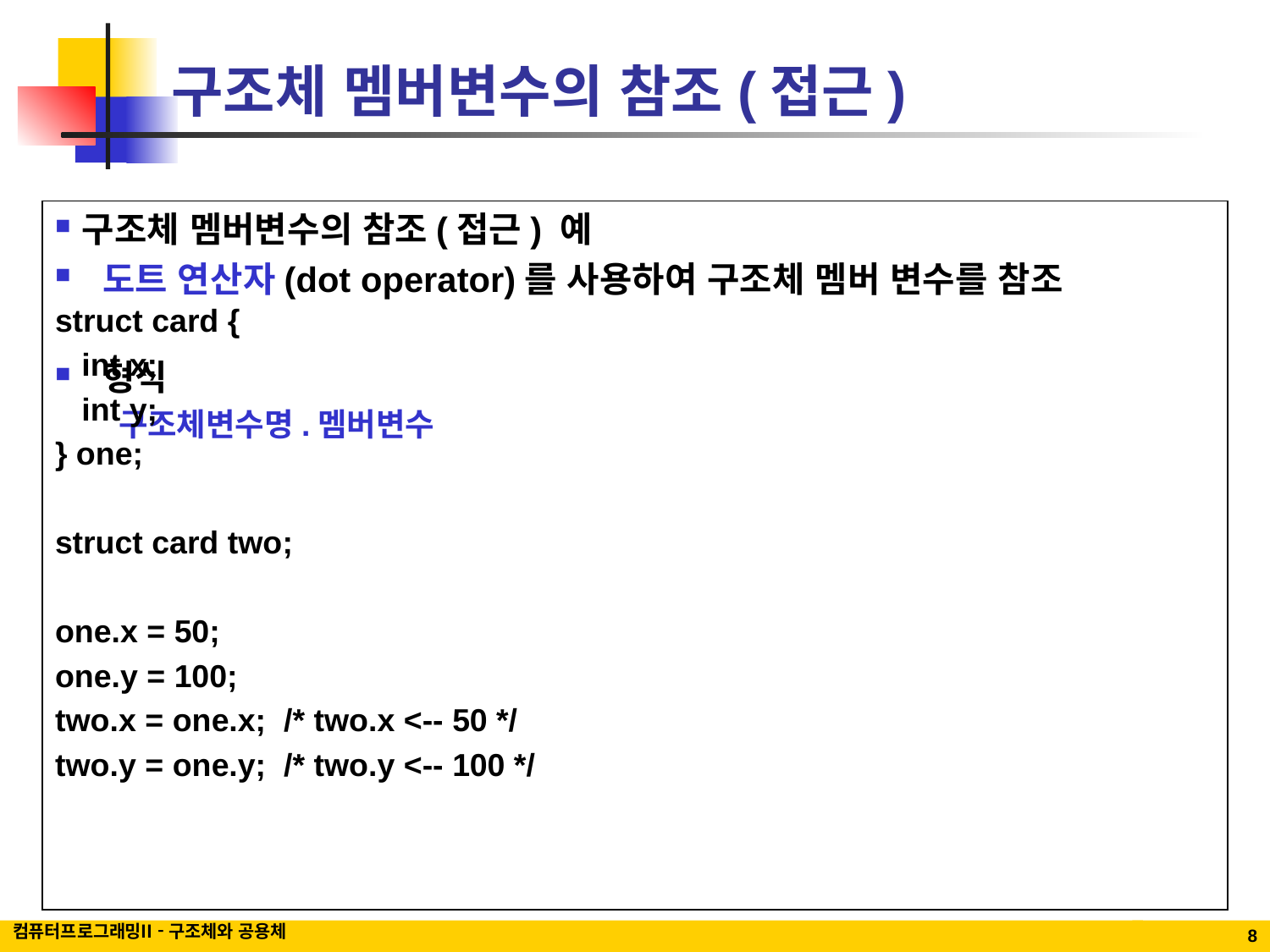

# 구조체 멤버변수의 참조(접근)

도트 연산자(dot operator)를 사용하여 구조체 멤버 변수를 참조

형식
구조체변수명.멤버변수

구조체 멤버변수의 참조(접근) 예

struct card {
   int x;
   int y;
} one;

struct card two;

one.x = 50;
one.y = 100;
two.x = one.x;  /* two.x <-- 50 */
two.y = one.y;  /* two.y <-- 100 */

컴퓨터프로그래밍II - 구조체와 공용체
8